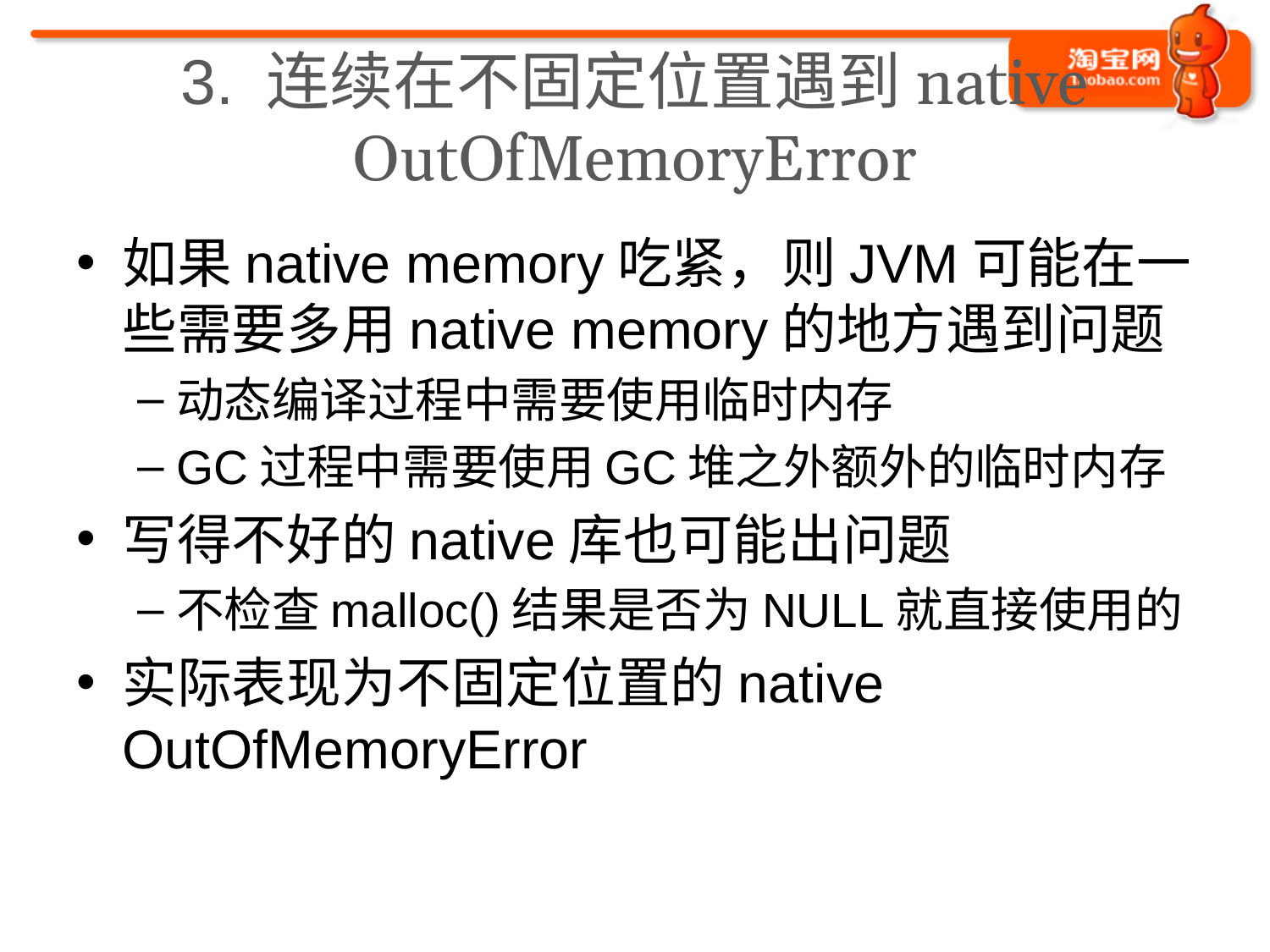

# 3. 连续在不固定位置遇到native OutOfMemoryError
如果native memory吃紧，则JVM可能在一些需要多用native memory的地方遇到问题
动态编译过程中需要使用临时内存
GC过程中需要使用GC堆之外额外的临时内存
写得不好的native库也可能出问题
不检查malloc()结果是否为NULL就直接使用的
实际表现为不固定位置的native OutOfMemoryError